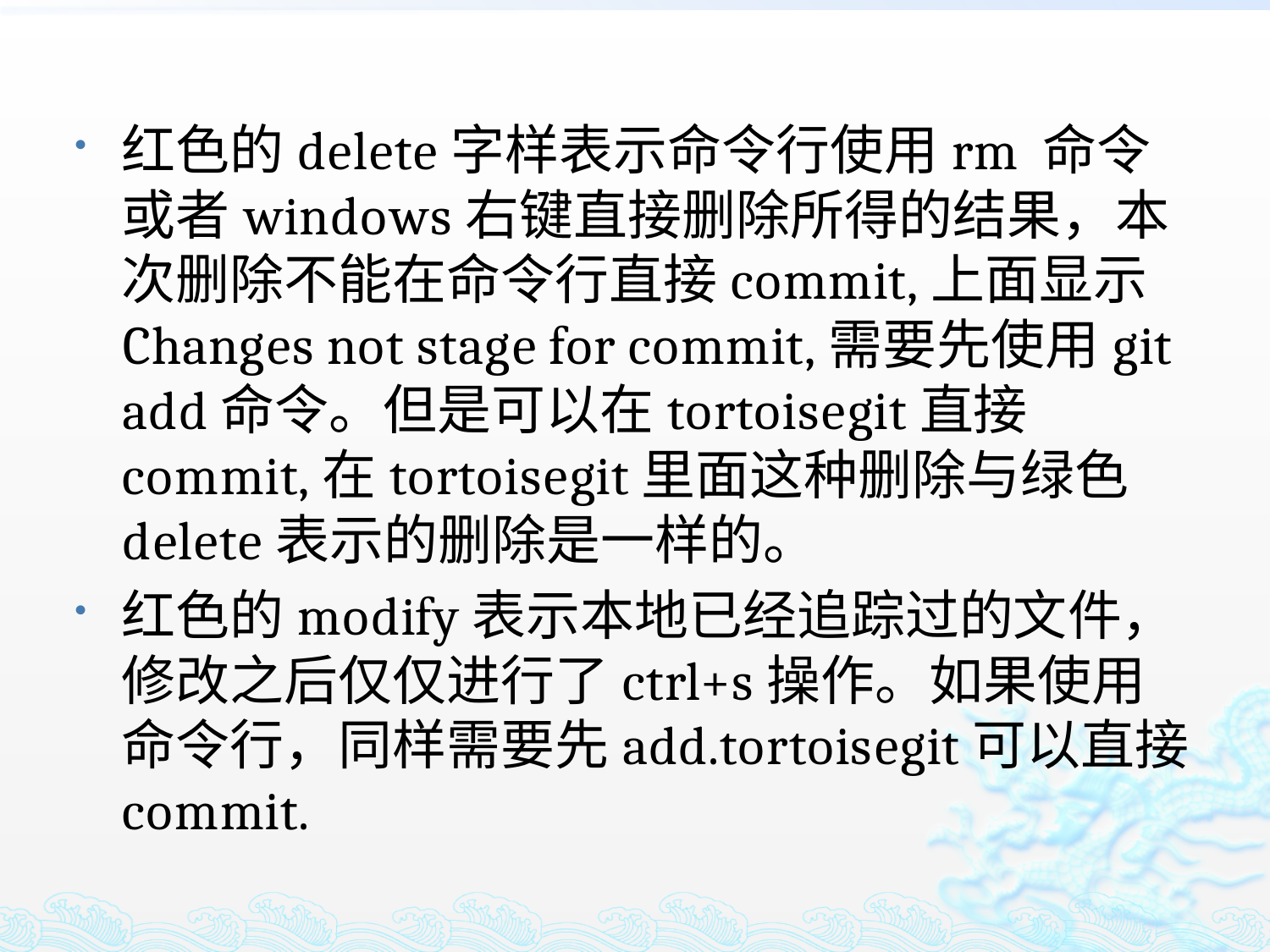

红色的delete字样表示命令行使用rm 命令或者windows右键直接删除所得的结果，本次删除不能在命令行直接commit,上面显示Changes not stage for commit,需要先使用git add命令。但是可以在tortoisegit直接commit,在tortoisegit里面这种删除与绿色delete表示的删除是一样的。
红色的modify表示本地已经追踪过的文件，修改之后仅仅进行了ctrl+s操作。如果使用命令行，同样需要先add.tortoisegit可以直接commit.